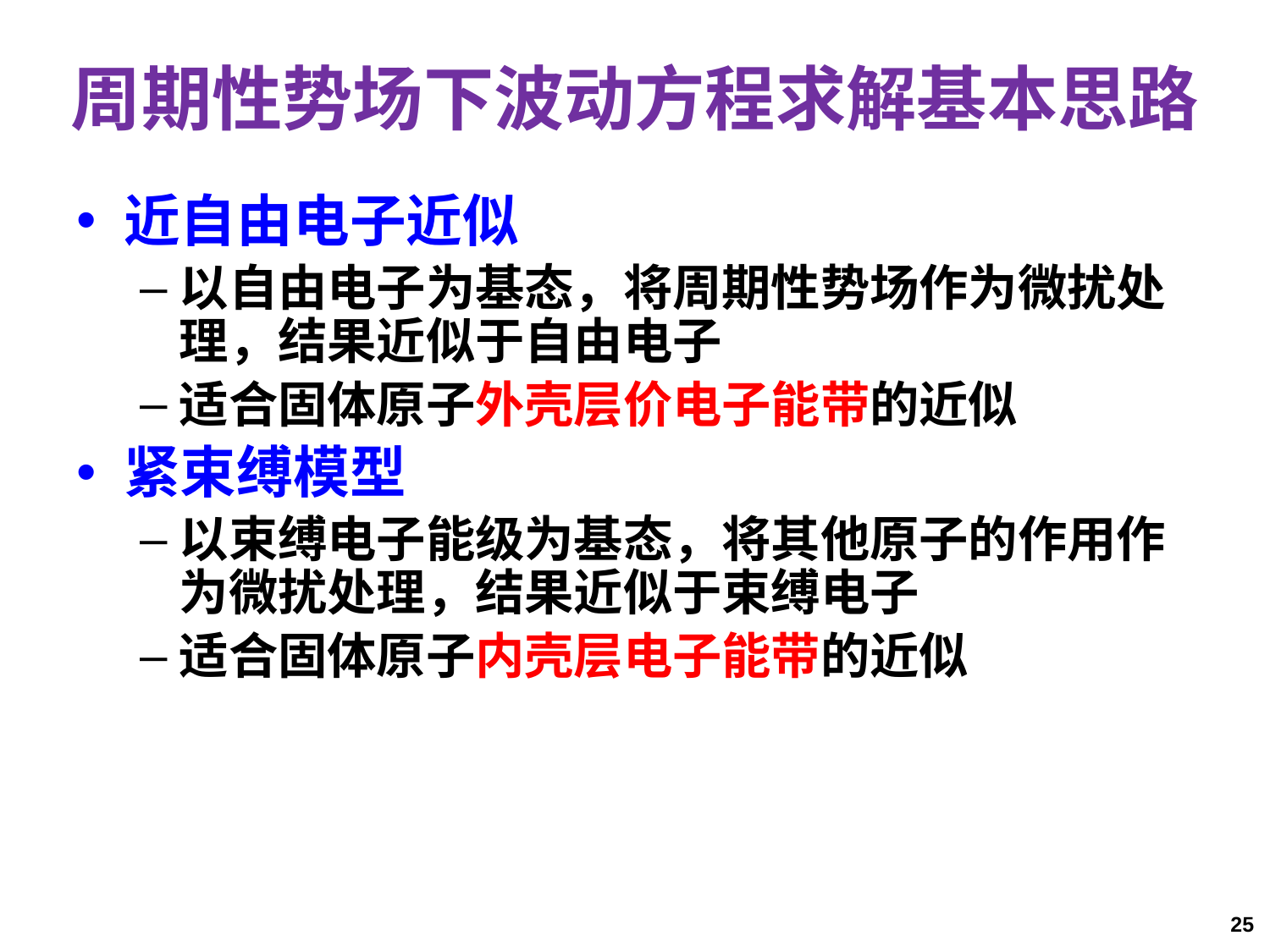

# 周期性势场下波动方程求解基本思路
近自由电子近似
以自由电子为基态，将周期性势场作为微扰处理，结果近似于自由电子
适合固体原子外壳层价电子能带的近似
紧束缚模型
以束缚电子能级为基态，将其他原子的作用作为微扰处理，结果近似于束缚电子
适合固体原子内壳层电子能带的近似
25